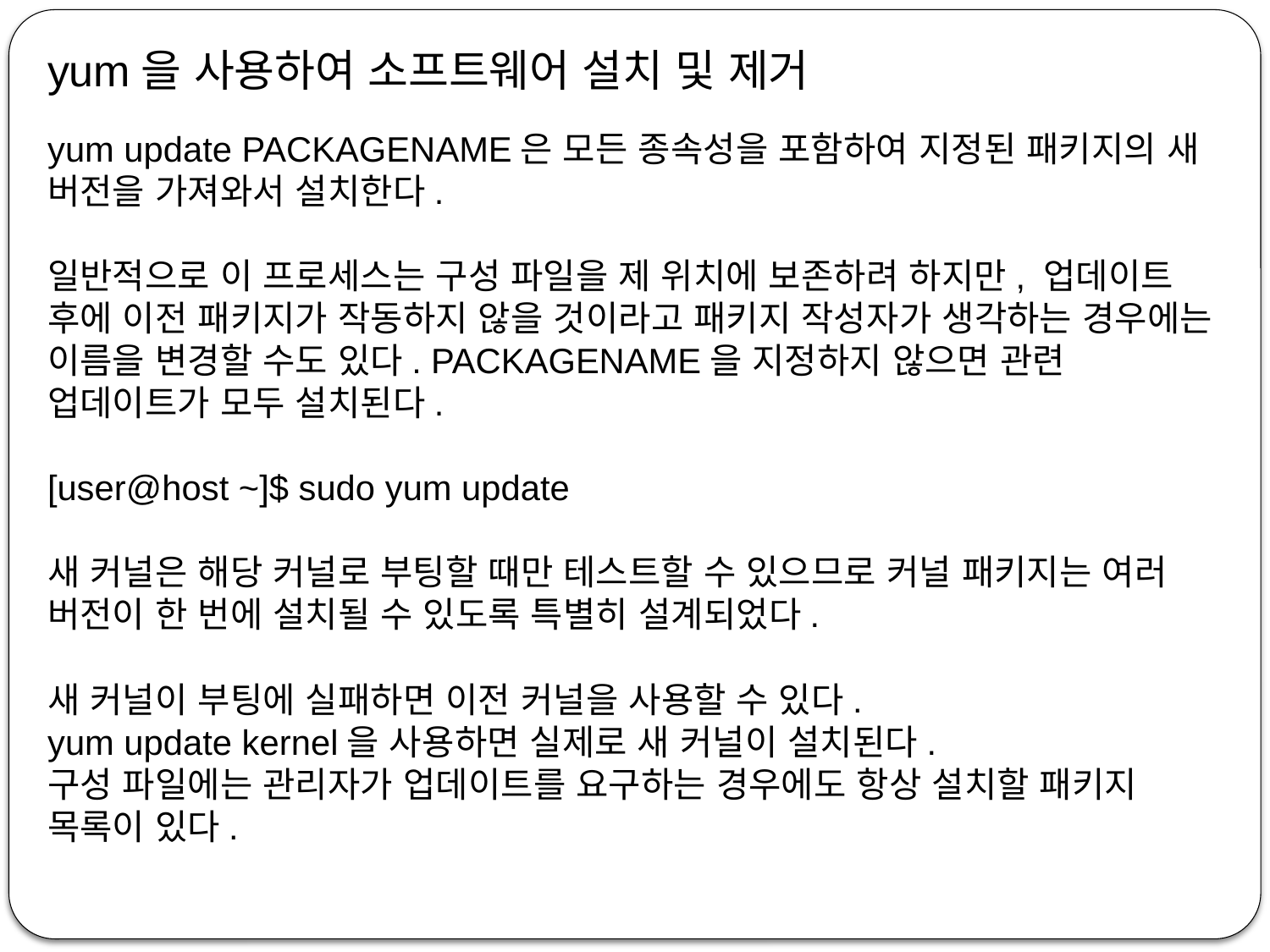

yum을 사용하여 소프트웨어 설치 및 제거

yum update PACKAGENAME은 모든 종속성을 포함하여 지정된 패키지의 새 버전을 가져와서 설치한다.

일반적으로 이 프로세스는 구성 파일을 제 위치에 보존하려 하지만, 업데이트 후에 이전 패키지가 작동하지 않을 것이라고 패키지 작성자가 생각하는 경우에는 이름을 변경할 수도 있다. PACKAGENAME을 지정하지 않으면 관련 업데이트가 모두 설치된다.

[user@host ~]$ sudo yum update

새 커널은 해당 커널로 부팅할 때만 테스트할 수 있으므로 커널 패키지는 여러 버전이 한 번에 설치될 수 있도록 특별히 설계되었다.

새 커널이 부팅에 실패하면 이전 커널을 사용할 수 있다.
yum update kernel을 사용하면 실제로 새 커널이 설치된다.
구성 파일에는 관리자가 업데이트를 요구하는 경우에도 항상 설치할 패키지 목록이 있다.